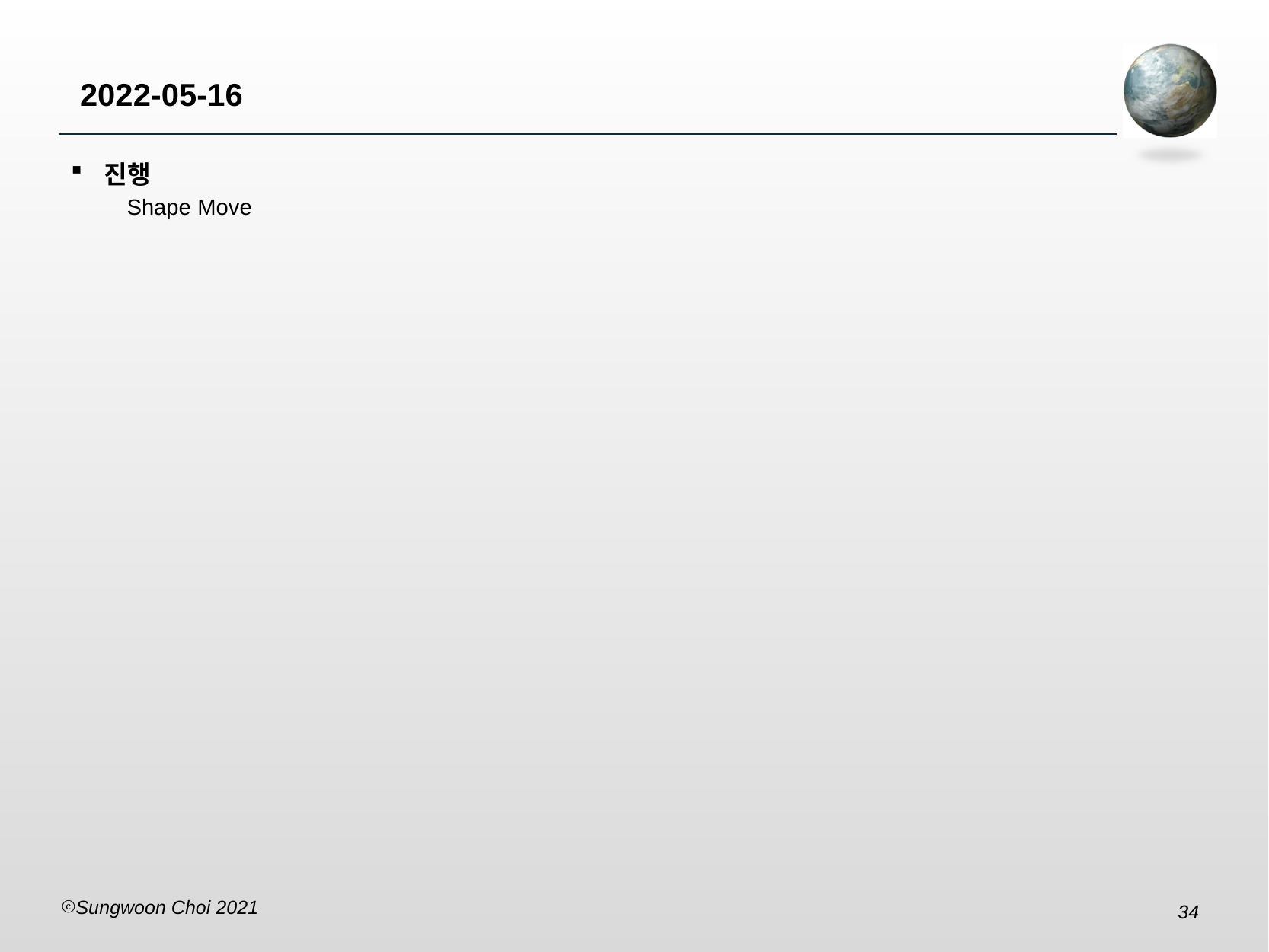

# 2022-05-16
진행
Shape Move

Sungwoon Choi 2021
34